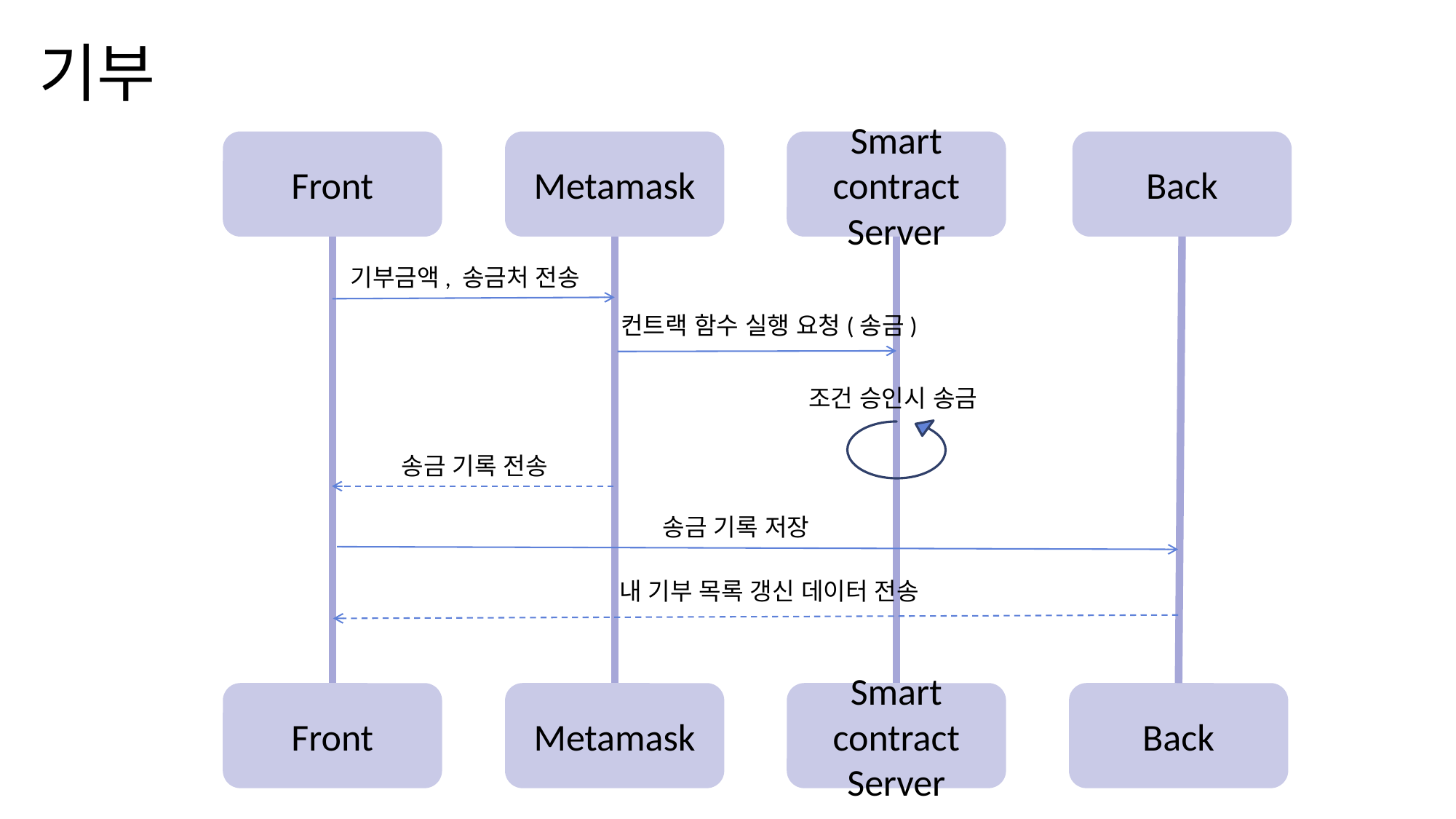

# 기부
Front
Metamask
Smart contract Server
Back
기부금액, 송금처 전송
컨트랙 함수 실행 요청(송금)
조건 승인시 송금

송금 기록 전송
송금 기록 저장
내 기부 목록 갱신 데이터 전송
Front
Metamask
Smart contract Server
Back